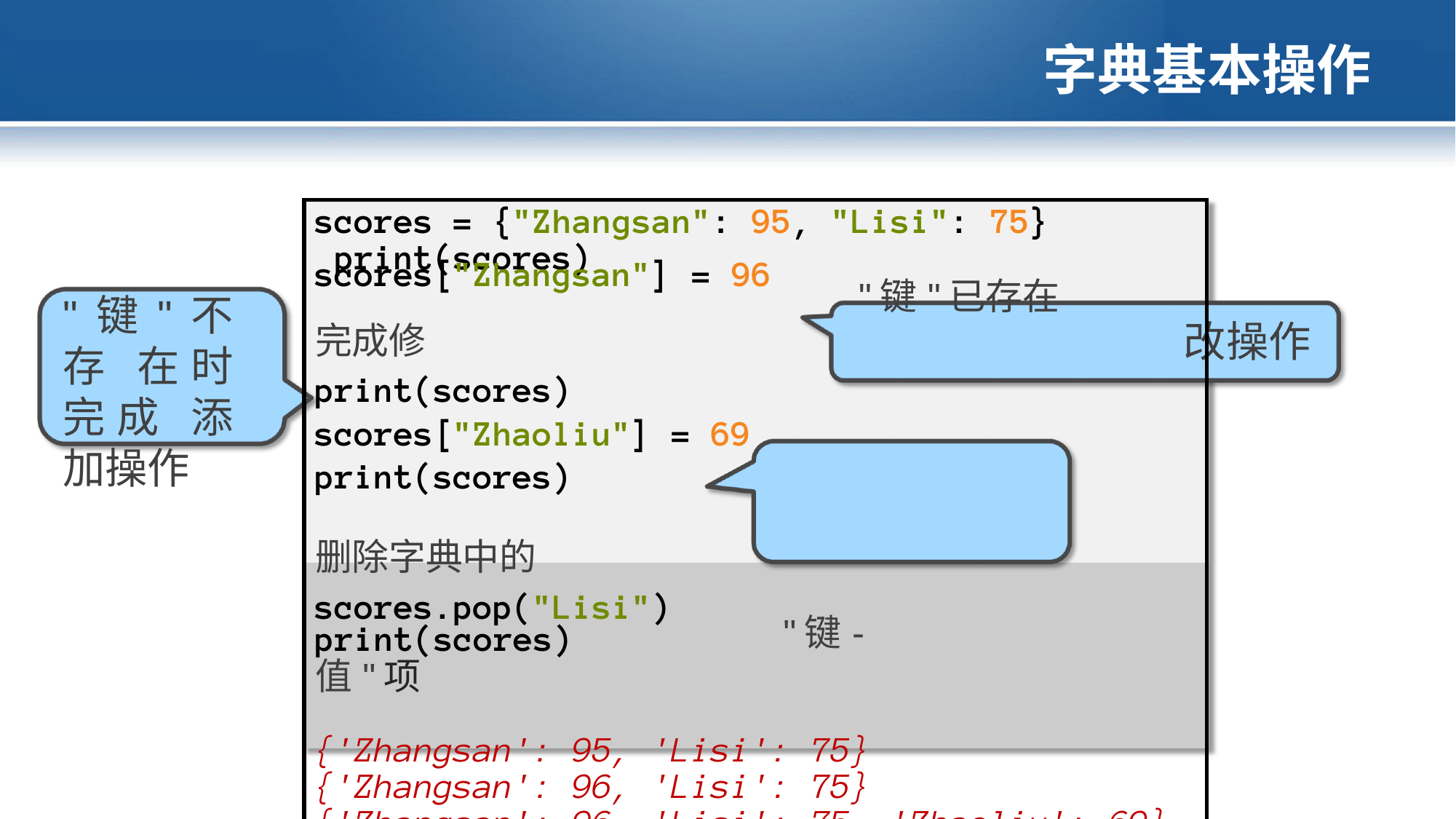

# 字典基本操作

| scores = {"Zhangsan": 95, "Lisi": 75} print(scores) scores["Zhangsan"] = 96 "键"已存在完成修 print(scores) scores["Zhaoliu"] = 69 print(scores) 删除字典中的 scores.pop("Lisi") print(scores) "键-值"项 |
| --- |
| {'Zhangsan': 95, 'Lisi': 75} {'Zhangsan': 96, 'Lisi': 75} {'Zhangsan': 96, 'Lisi': 75, 'Zhaoliu': 69} {'Zhangsan': 96, 'Zhaoliu': 69} |

"键"不存 在时完成 添加操作

改操作